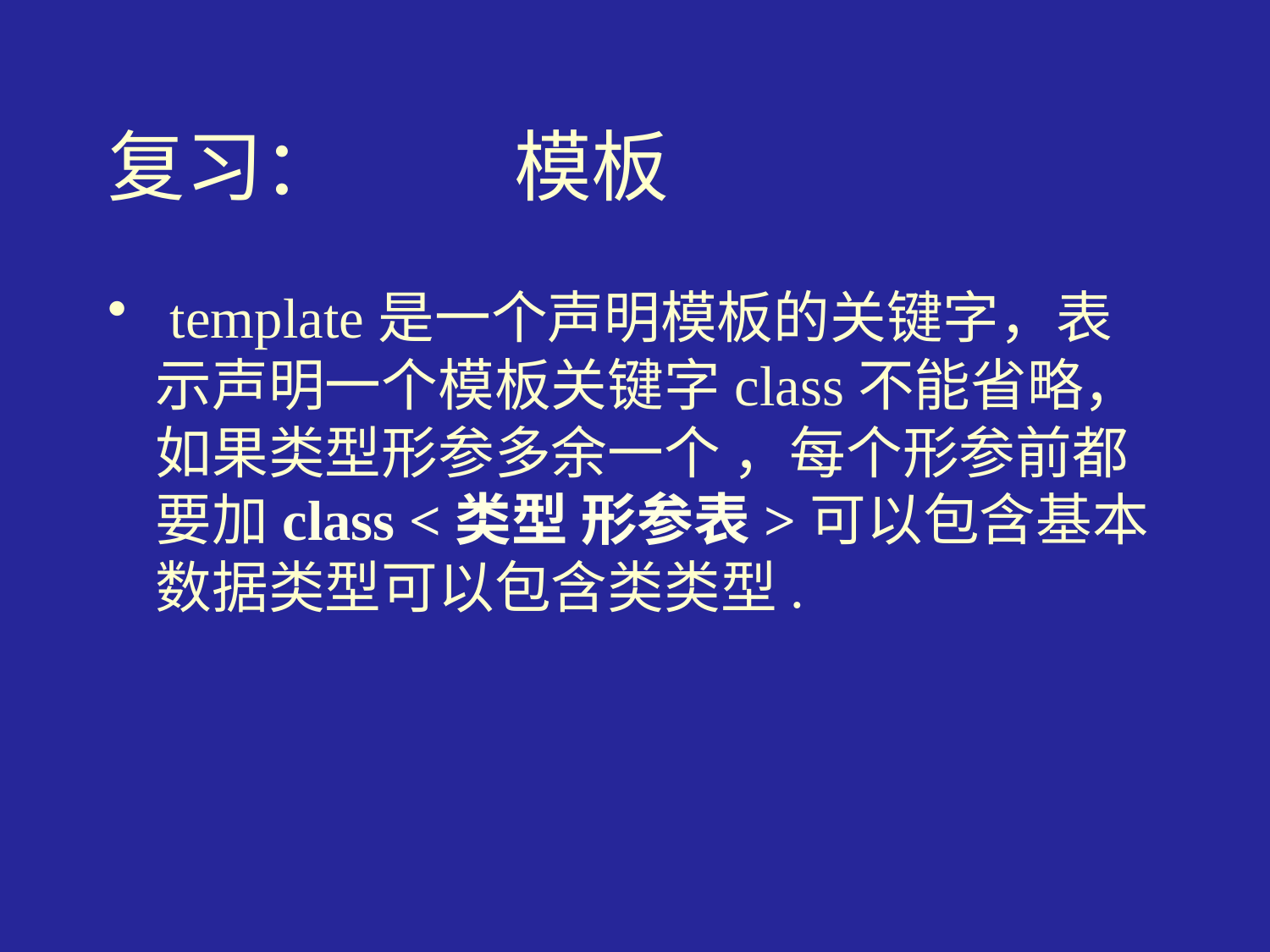

# 复习：          模板
 template是一个声明模板的关键字，表示声明一个模板关键字class不能省略，如果类型形参多余一个 ，每个形参前都要加class <类型 形参表>可以包含基本数据类型可以包含类类型.